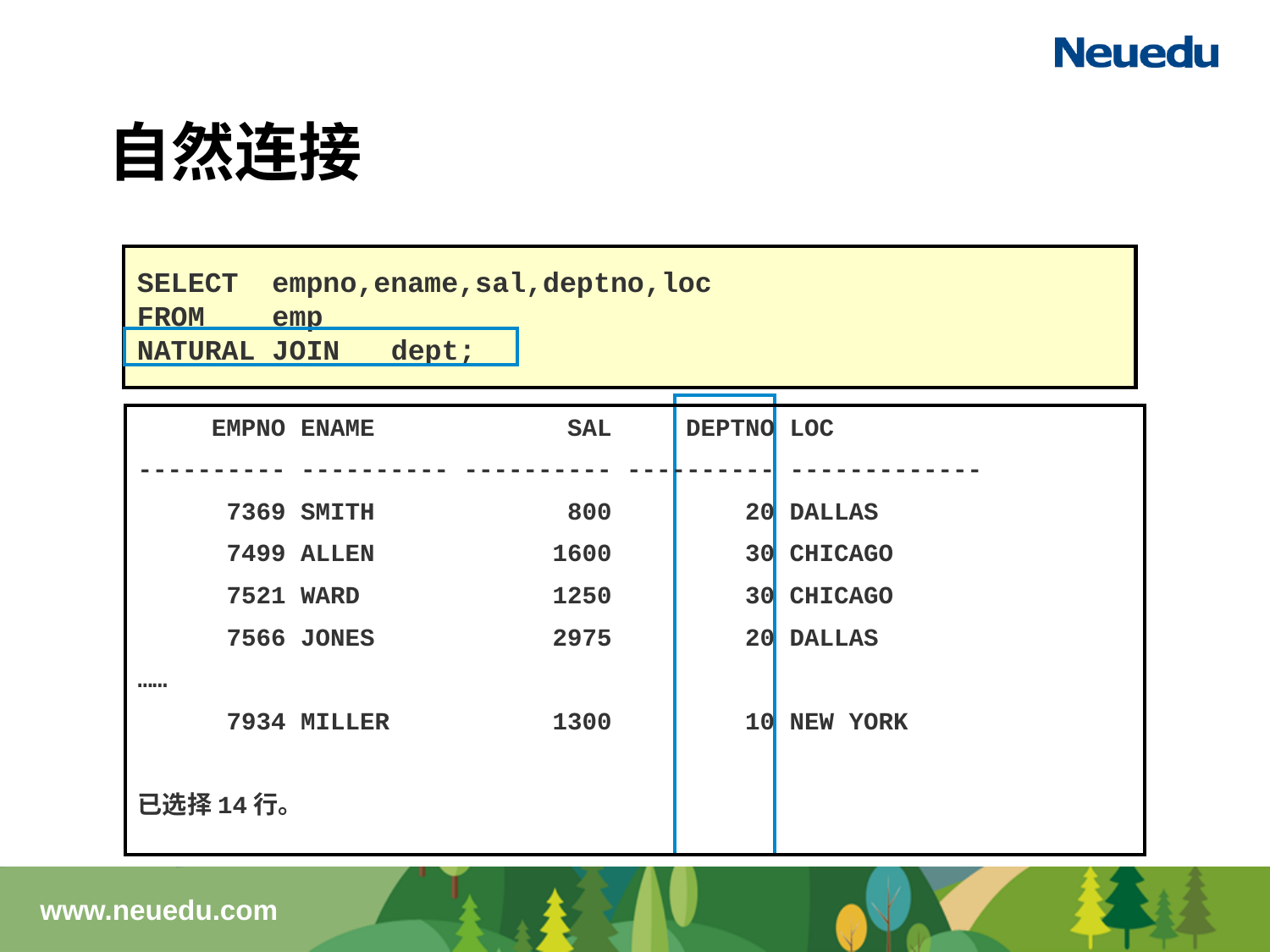

# 自然连接

SELECT  empno,ename,sal,deptno,loc
FROM    emp
NATURAL JOIN 	dept;

     EMPNO ENAME             SAL     DEPTNO LOC
---------- ---------- ---------- ---------- -------------
      7369 SMITH             800         20 DALLAS
      7499 ALLEN            1600         30 CHICAGO
      7521 WARD             1250         30 CHICAGO
      7566 JONES            2975         20 DALLAS
……
      7934 MILLER           1300         10 NEW YORK

已选择14行。